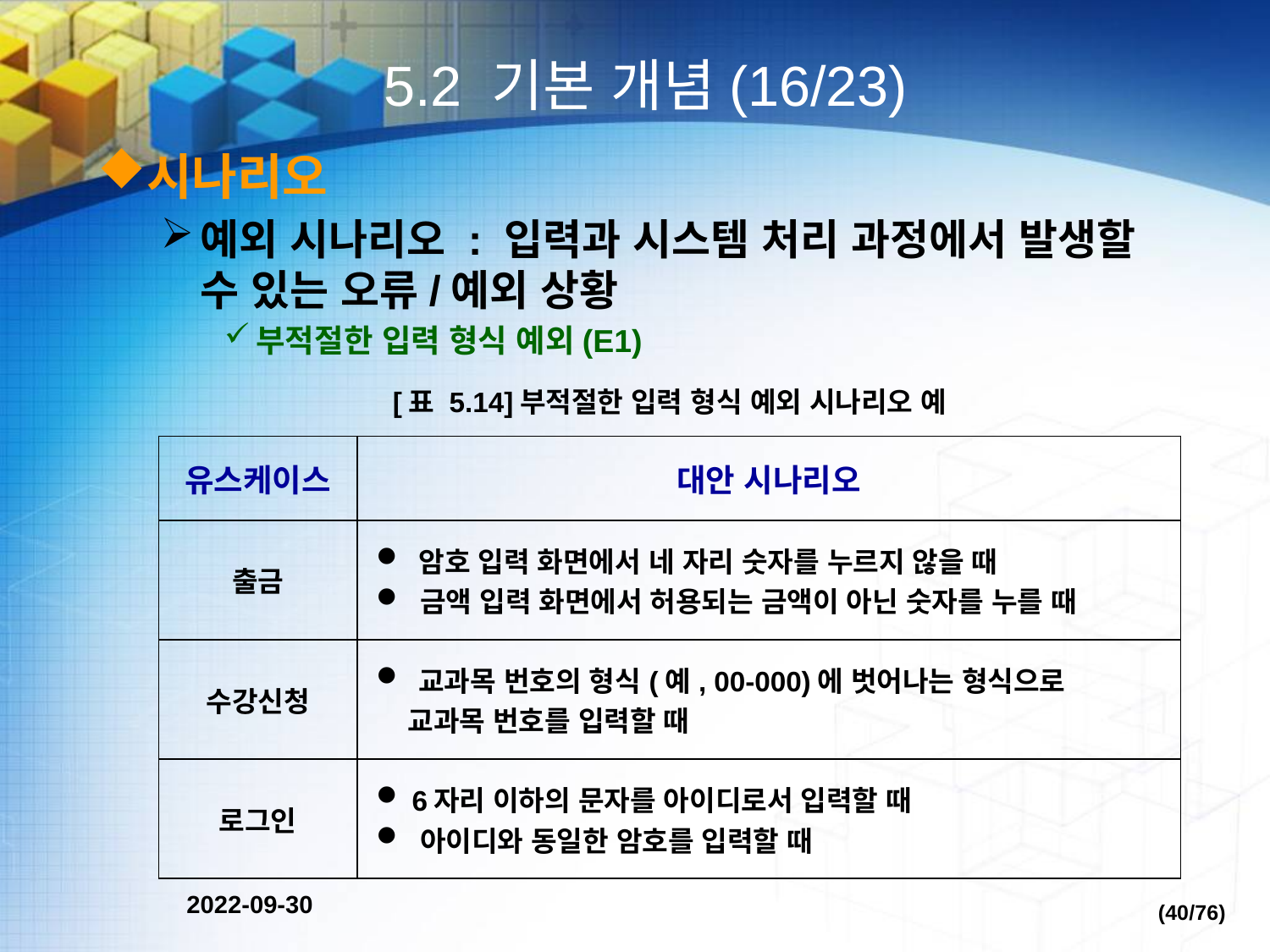

# 5.2 기본 개념(16/23)
시나리오
예외 시나리오 : 입력과 시스템 처리 과정에서 발생할 수 있는 오류/예외 상황
부적절한 입력 형식 예외(E1)
[표 5.14]부적절한 입력 형식 예외 시나리오 예
| 유스케이스 | 대안 시나리오 |
| --- | --- |
| 출금 | 암호 입력 화면에서 네 자리 숫자를 누르지 않을 때 금액 입력 화면에서 허용되는 금액이 아닌 숫자를 누를 때 |
| 수강신청 | 교과목 번호의 형식(예, 00-000)에 벗어나는 형식으로 교과목 번호를 입력할 때 |
| 로그인 | 6자리 이하의 문자를 아이디로서 입력할 때 아이디와 동일한 암호를 입력할 때 |
(40/76)
2022-09-30